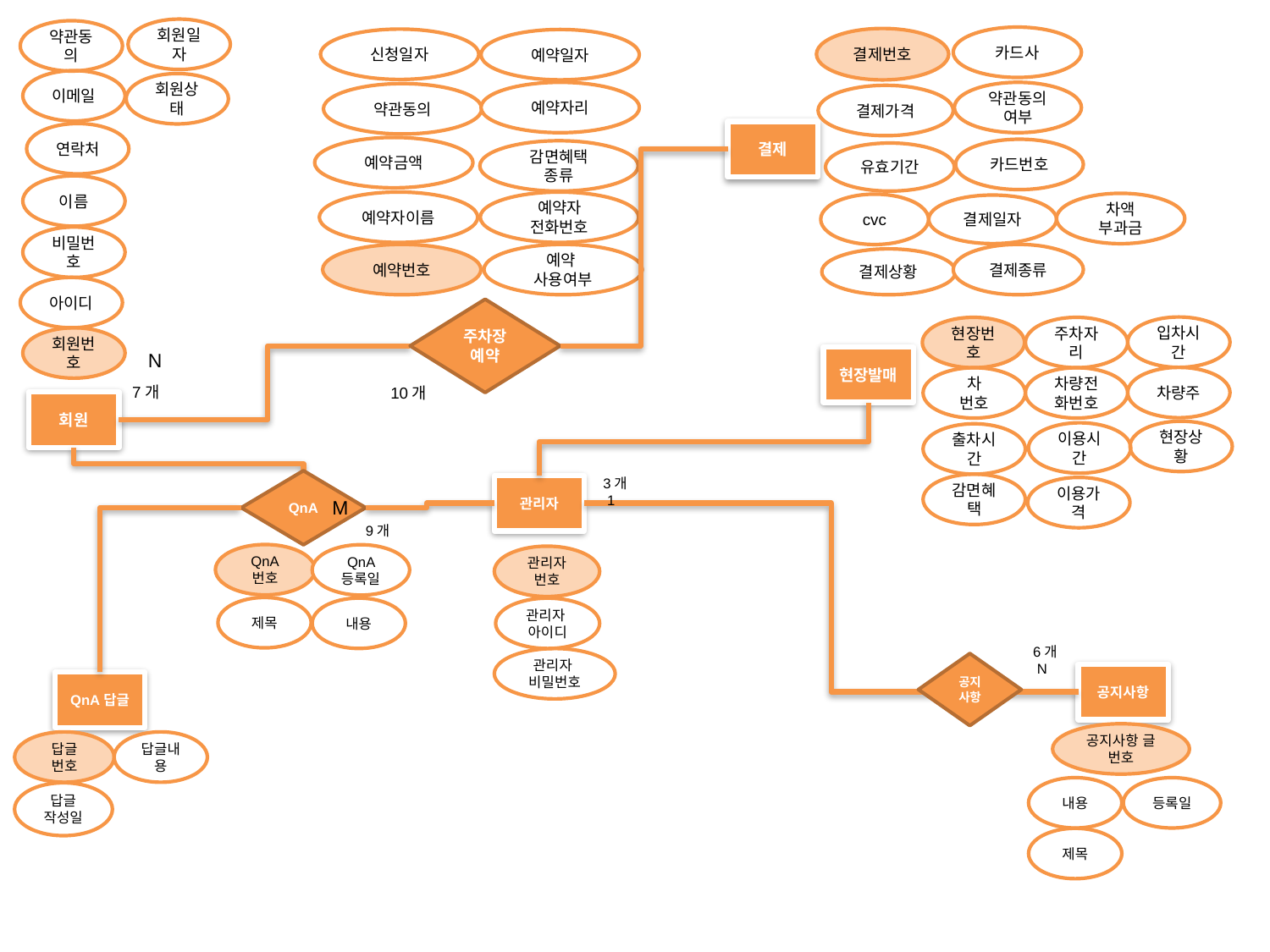

회원일자
약관동의
카드사
결제번호
신청일자
예약일자
이메일
회원상태
약관동의
여부
예약자리
약관동의
결제가격
결제
연락처
예약금액
카드번호
감면혜택
종류
유효기간
이름
예약자이름
예약자
전화번호
차액
부과금
cvc
결제일자
비밀번호
결제종류
예약번호
예약
사용여부
결제상황
아이디
주차장 예약
입차시간
현장번호
주차자리
회원번호
N
현장발매
차량주
차
번호
차량전화번호
7개
10개
회원
현장상황
이용시간
출차시간
3개
 1
QnA
감면혜택
관리자
이용가격
M
9개
QnA
번호
QnA 등록일
관리자번호
제목
내용
관리자
아이디
6개
 N
관리자
비밀번호
공지사항
공지사항
QnA답글
공지사항 글 번호
답글내용
답글
번호
내용
등록일
답글
작성일
제목